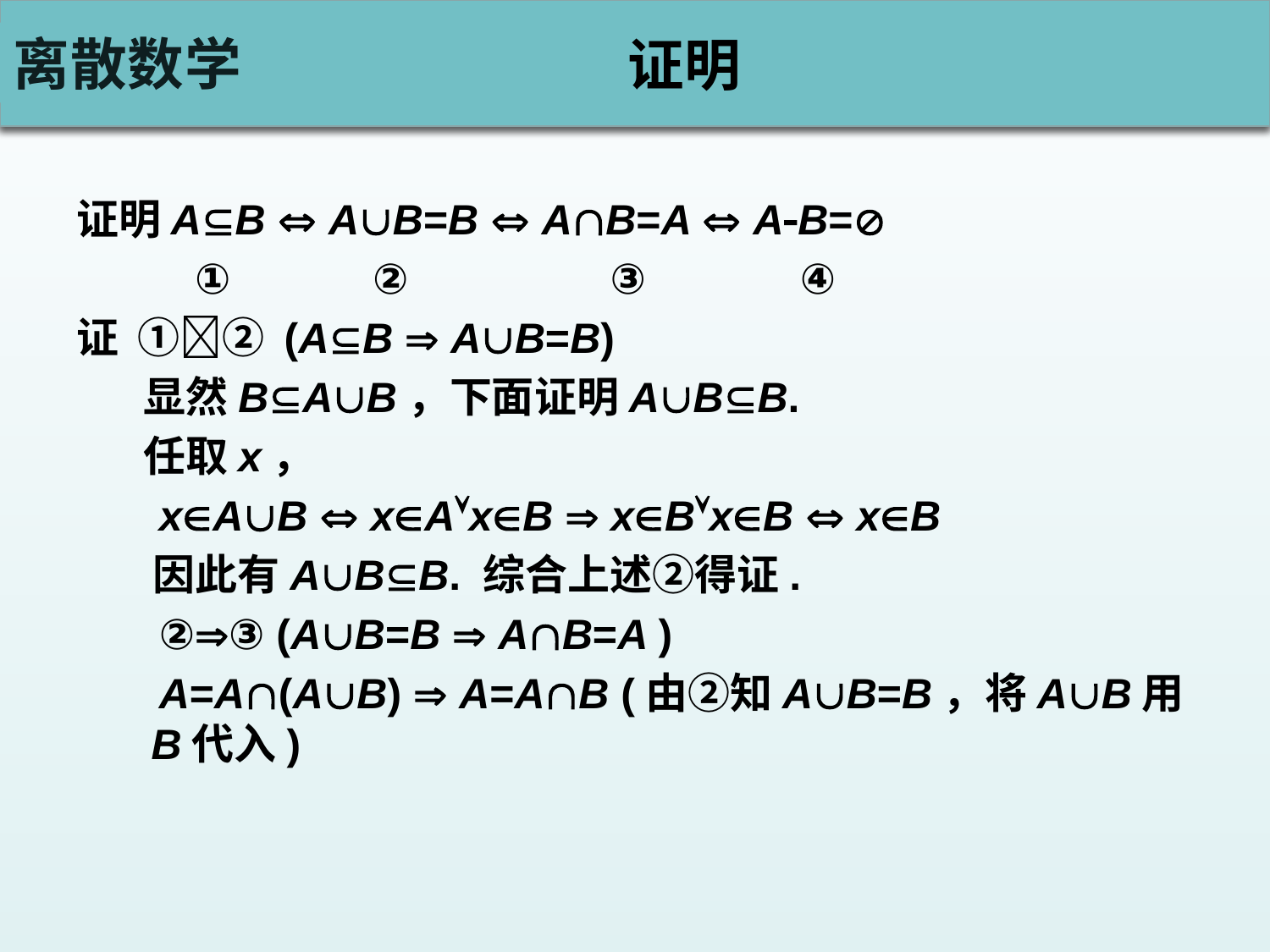

# 证明
证明A⊆B ⇔ A∪B=B ⇔ A∩B=A ⇔ A−B=∅
          ①            ②                 ③             ④
证  ①⇒② (A⊆B ⇒ A∪B=B)
      显然B⊆A∪B，下面证明A∪B⊆B.
      任取x，
       x∈A∪B ⇔ x∈A∨x∈B ⇒ x∈B∨x∈B ⇔ x∈B
       因此有A∪B⊆B. 综合上述②得证.
       ②⇒③ (A∪B=B ⇒ A∩B=A )
       A=A∩(A∪B) ⇒ A=A∩B (由②知A∪B=B，将A∪B用B代入)